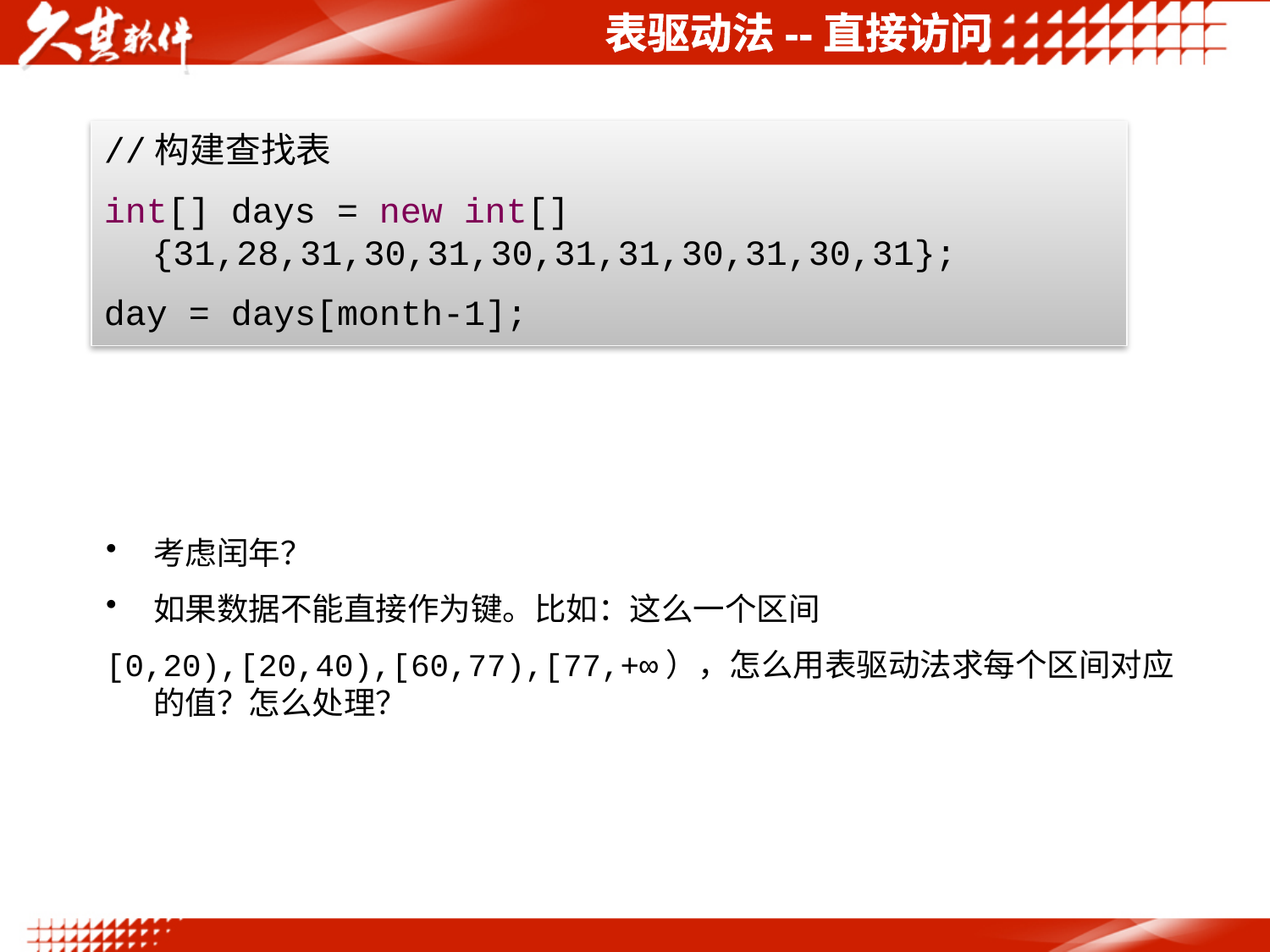

表驱动法--直接访问
//构建查找表
int[] days = new int[]{31,28,31,30,31,30,31,31,30,31,30,31};
day = days[month-1];

考虑闰年？
如果数据不能直接作为键。比如：这么一个区间
[0,20),[20,40),[60,77),[77,+∞），怎么用表驱动法求每个区间对应的值？怎么处理？